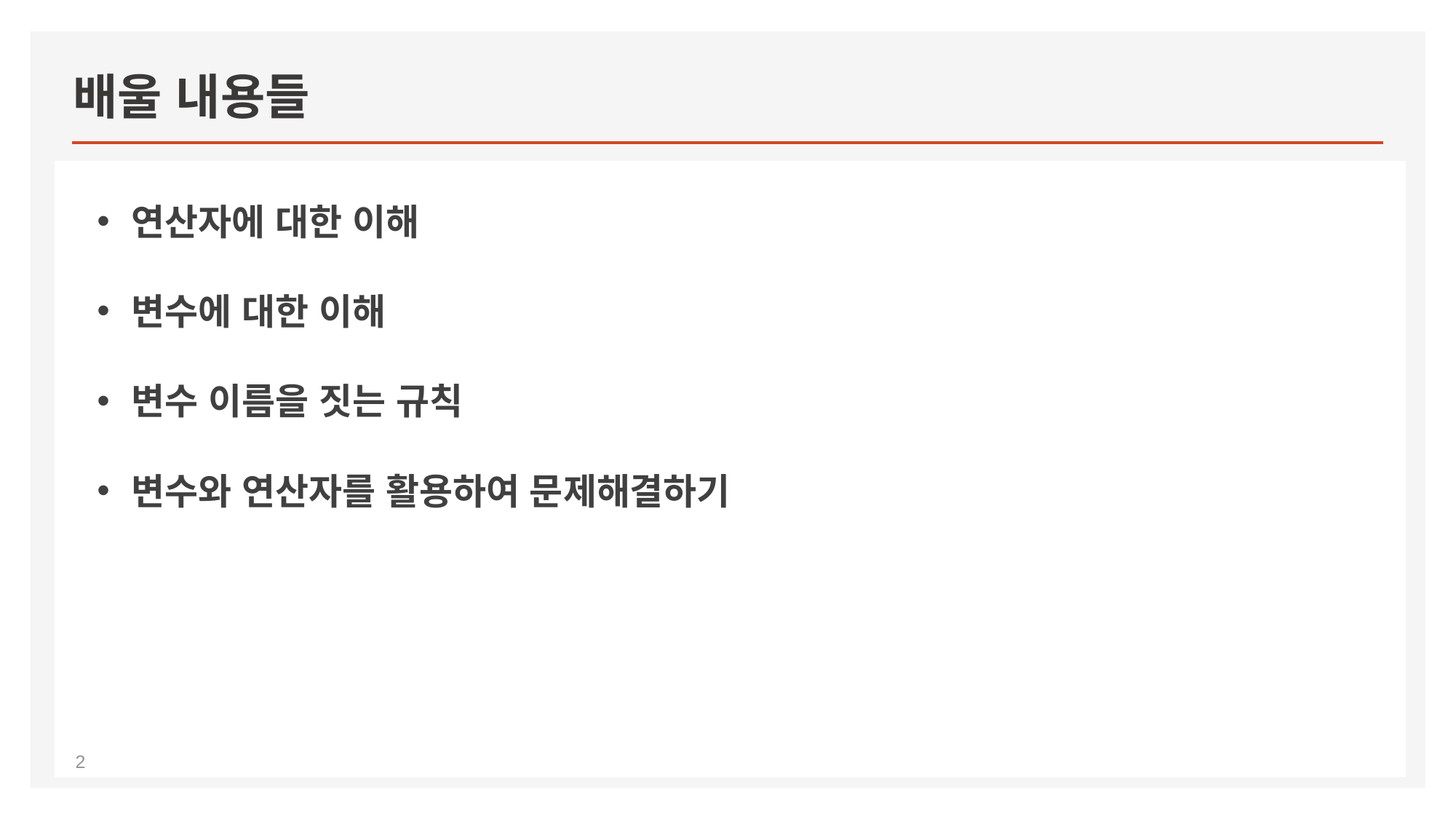

# 배울 내용들
연산자에 대한 이해
변수에 대한 이해
변수 이름을 짓는 규칙
변수와 연산자를 활용하여 문제해결하기
2